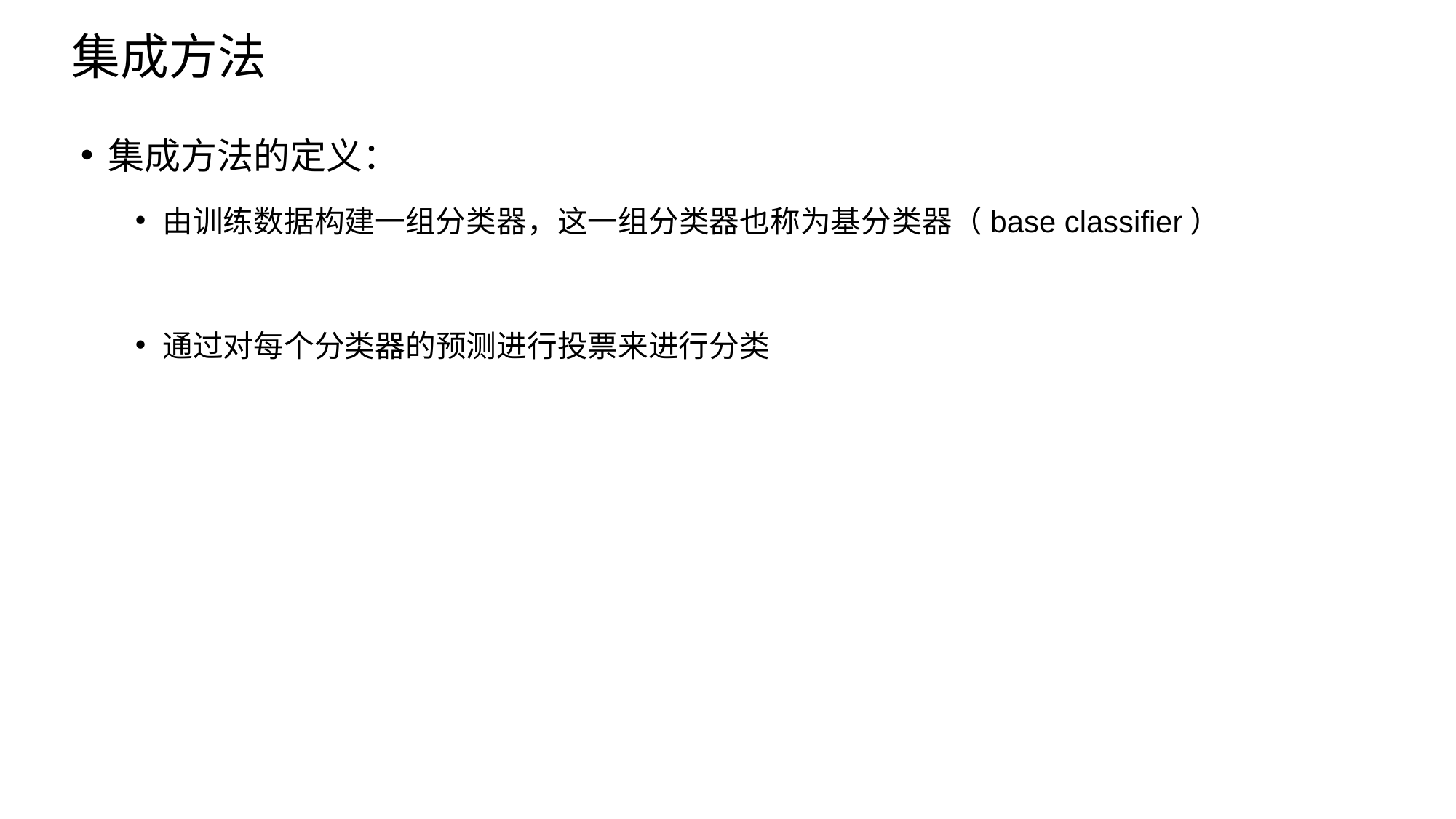

# 集成方法

集成方法的定义：
由训练数据构建一组分类器，这一组分类器也称为基分类器（base classifier）

通过对每个分类器的预测进行投票来进行分类